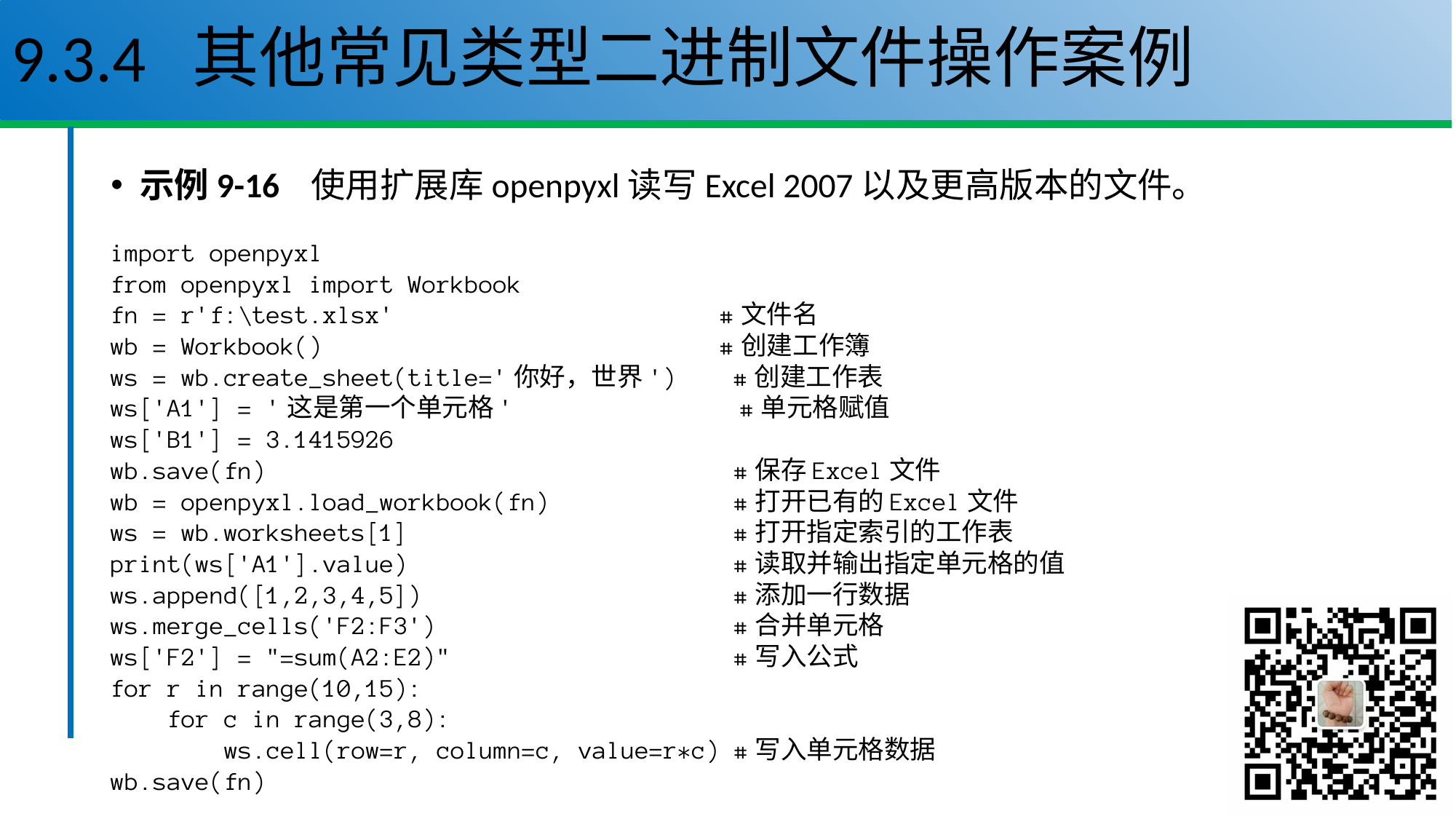

# 9.3.4  其他常见类型二进制文件操作案例
示例9-16   使用扩展库openpyxl读写Excel 2007以及更高版本的文件。

import openpyxl
from openpyxl import Workbook
fn = r'f:\test.xlsx'                       #文件名
wb = Workbook()                            #创建工作簿
ws = wb.create_sheet(title='你好，世界')    #创建工作表
ws['A1'] = '这是第一个单元格'                #单元格赋值
ws['B1'] = 3.1415926
wb.save(fn)                                 #保存Excel文件
wb = openpyxl.load_workbook(fn)             #打开已有的Excel文件
ws = wb.worksheets[1]                       #打开指定索引的工作表
print(ws['A1'].value)                       #读取并输出指定单元格的值
ws.append([1,2,3,4,5])                      #添加一行数据
ws.merge_cells('F2:F3')                     #合并单元格
ws['F2'] = "=sum(A2:E2)"                    #写入公式
for r in range(10,15):
    for c in range(3,8):
        ws.cell(row=r, column=c, value=r*c) #写入单元格数据
wb.save(fn)
30